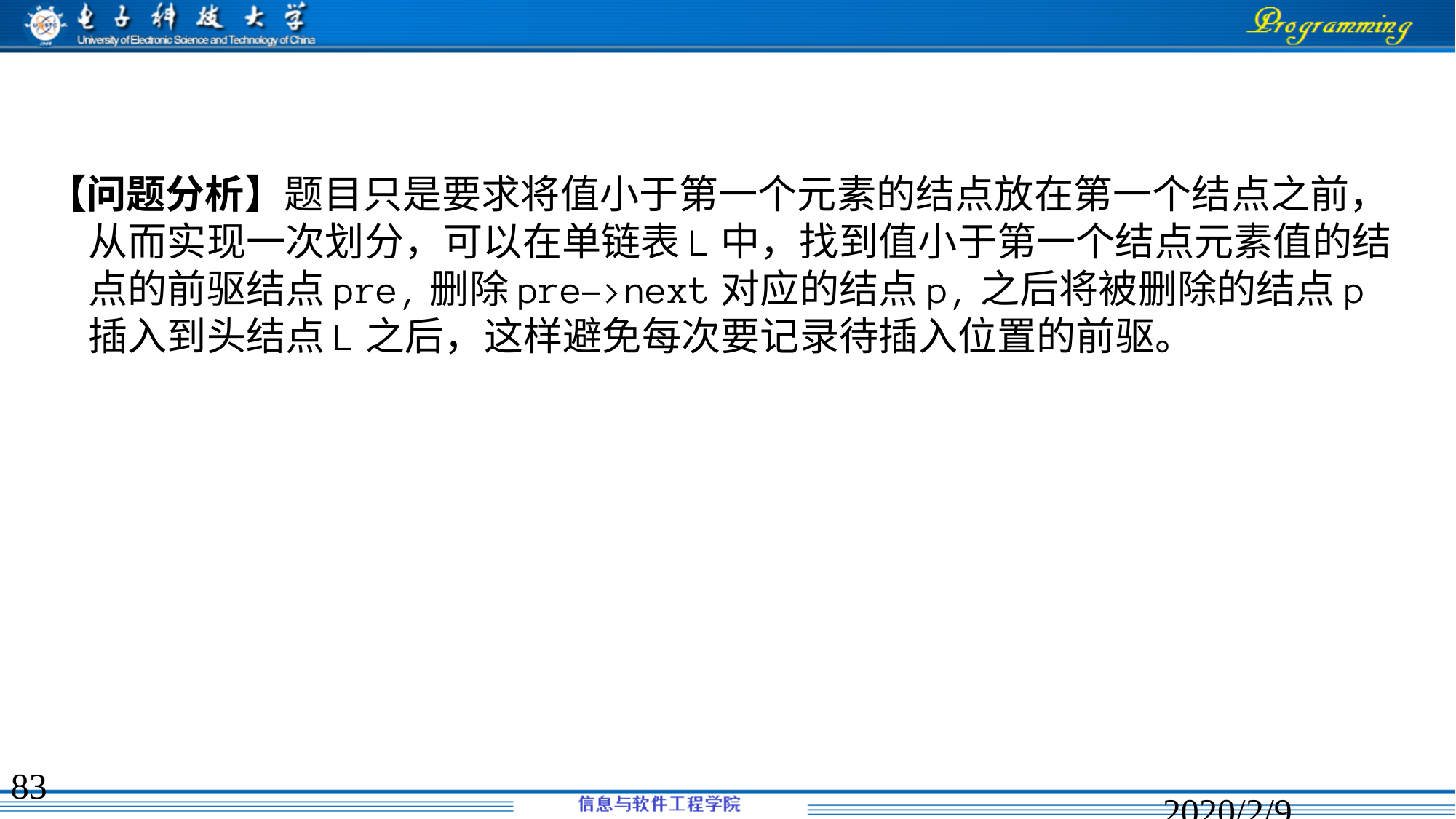

#
【问题分析】题目只是要求将值小于第一个元素的结点放在第一个结点之前，从而实现一次划分，可以在单链表L中，找到值小于第一个结点元素值的结点的前驱结点pre,删除pre->next对应的结点p,之后将被删除的结点p插入到头结点L之后，这样避免每次要记录待插入位置的前驱。
83
2020/2/9